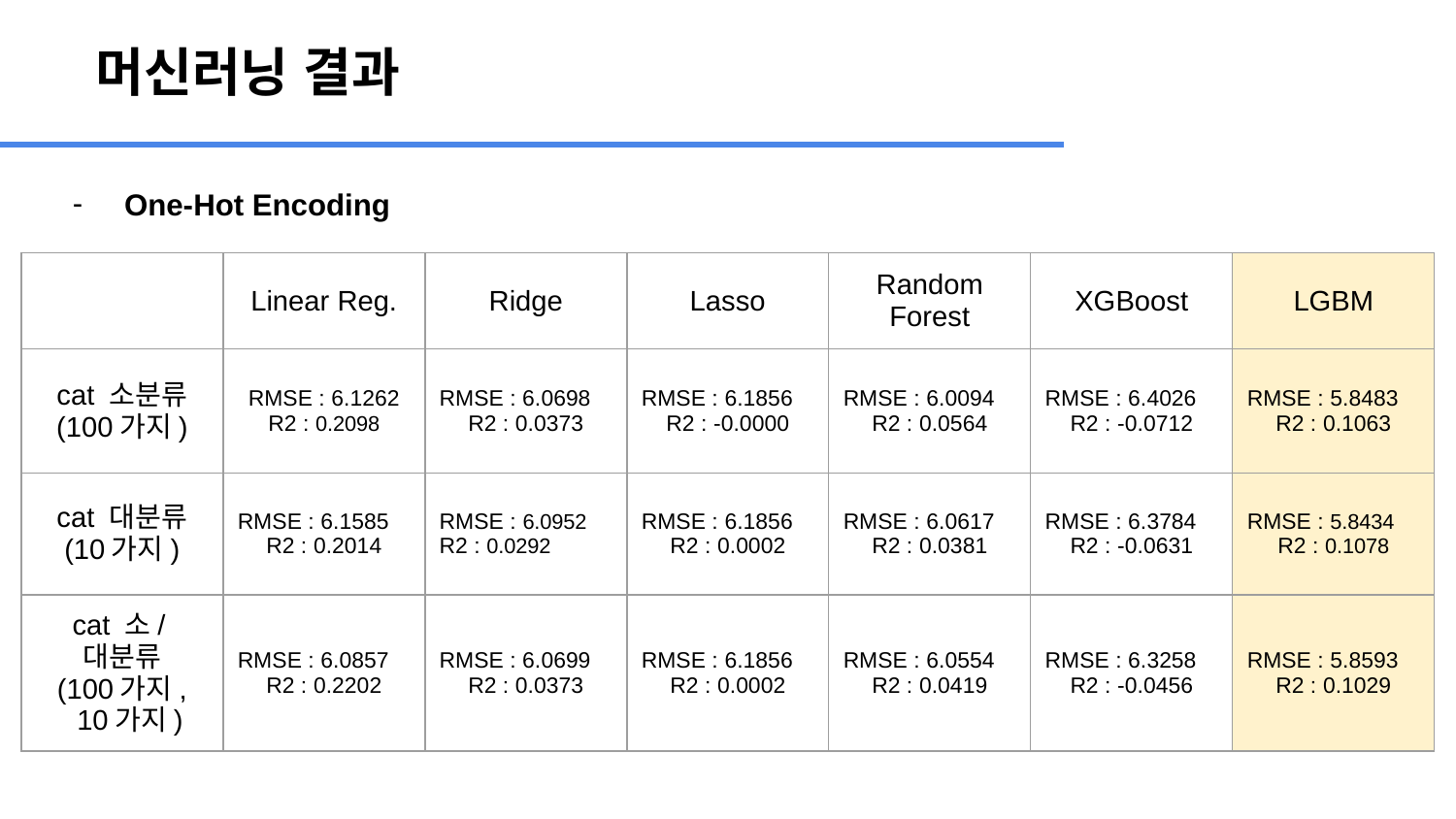

머신러닝 결과
One-Hot Encoding
|  | Linear Reg. | Ridge | Lasso | Random Forest | XGBoost | LGBM |
| --- | --- | --- | --- | --- | --- | --- |
| cat 소분류 (100가지) | RMSE : 6.1262 R2 : 0.2098 | RMSE : 6.0698 R2 : 0.0373 | RMSE : 6.1856 R2 : -0.0000 | RMSE : 6.0094 R2 : 0.0564 | RMSE : 6.4026 R2 : -0.0712 | RMSE : 5.8483 R2 : 0.1063 |
| cat 대분류 (10가지) | RMSE : 6.1585 R2 : 0.2014 | RMSE : 6.0952 R2 : 0.0292 | RMSE : 6.1856 R2 : 0.0002 | RMSE : 6.0617 R2 : 0.0381 | RMSE : 6.3784 R2 : -0.0631 | RMSE : 5.8434 R2 : 0.1078 |
| cat 소/대분류 (100가지, 10가지) | RMSE : 6.0857 R2 : 0.2202 | RMSE : 6.0699 R2 : 0.0373 | RMSE : 6.1856 R2 : 0.0002 | RMSE : 6.0554 R2 : 0.0419 | RMSE : 6.3258 R2 : -0.0456 | RMSE : 5.8593 R2 : 0.1029 |